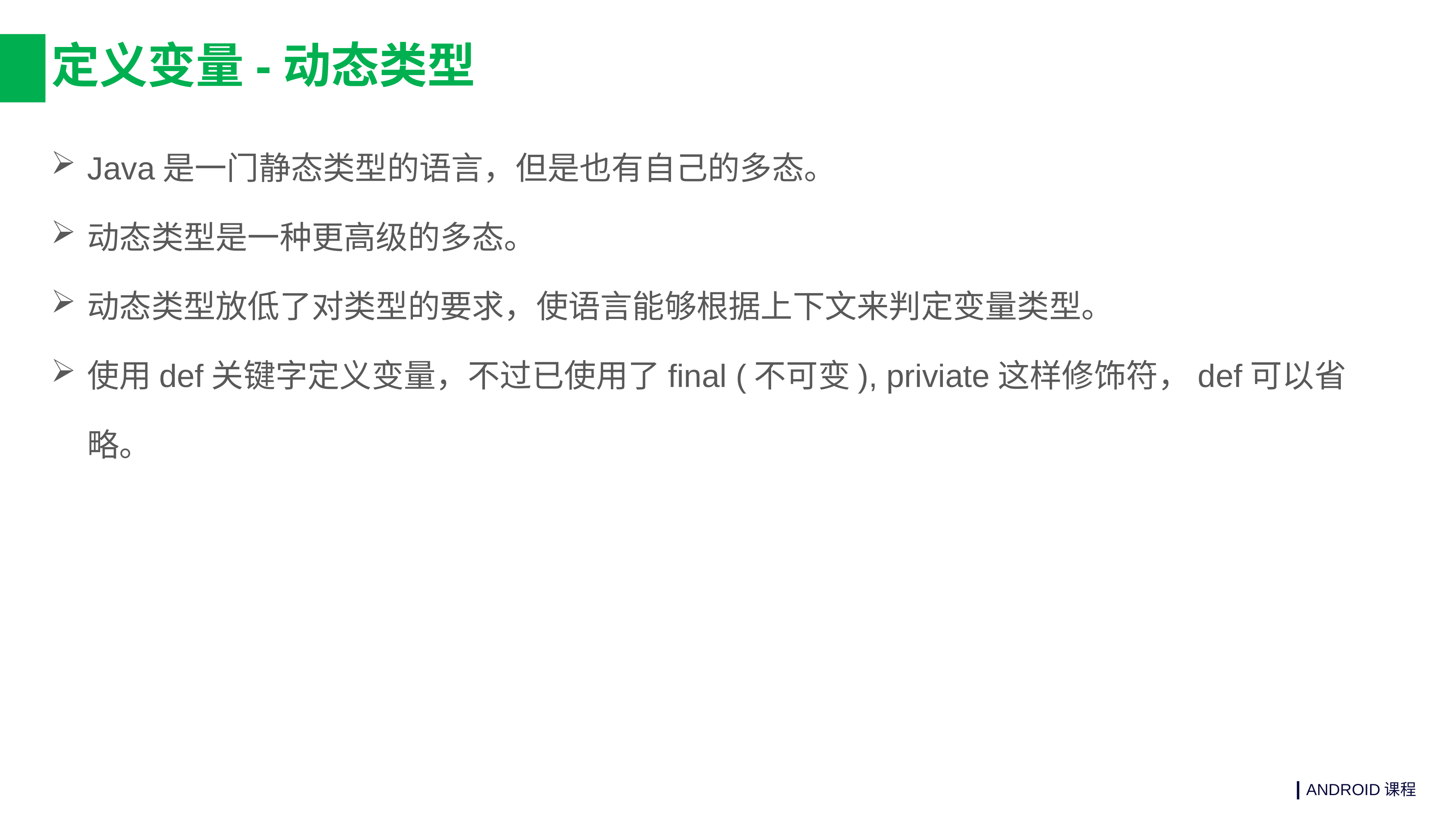

# 定义变量-动态类型
Java是一门静态类型的语言，但是也有自己的多态。
动态类型是一种更高级的多态。
动态类型放低了对类型的要求，使语言能够根据上下文来判定变量类型。
使用def关键字定义变量，不过已使用了final (不可变), priviate这样修饰符，def可以省略。